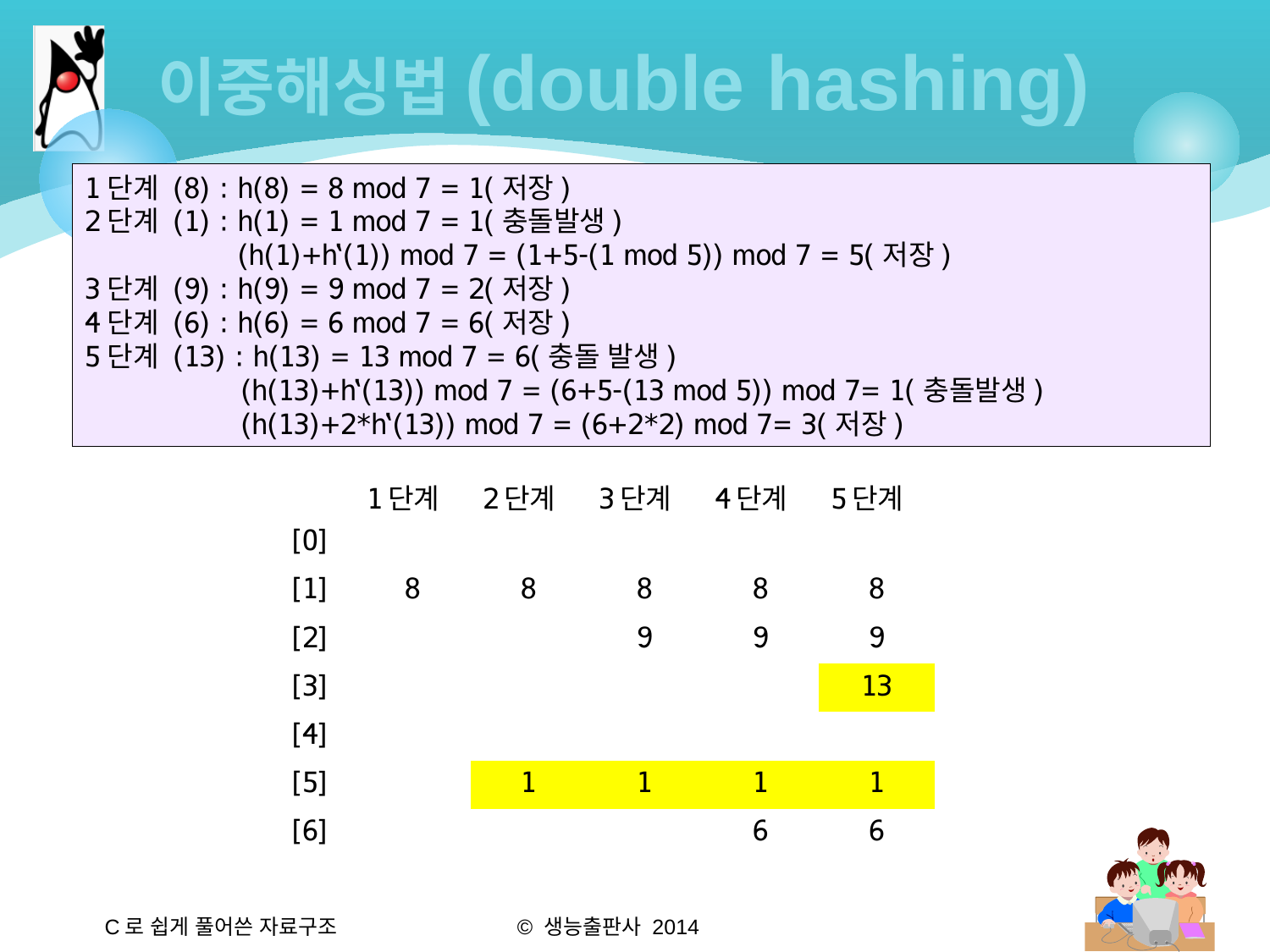

# 이중해싱법(double hashing)
1단계 (8) : h(8) = 8 mod 7 = 1(저장)
2단계 (1) : h(1) = 1 mod 7 = 1(충돌발생)
	   (h(1)+h‘(1)) mod 7 = (1+5-(1 mod 5)) mod 7 = 5(저장)
3단계 (9) : h(9) = 9 mod 7 = 2(저장)
4단계 (6) : h(6) = 6 mod 7 = 6(저장)
5단계 (13) : h(13) = 13 mod 7 = 6(충돌 발생)
                  (h(13)+h‘(13)) mod 7 = (6+5-(13 mod 5)) mod 7= 1(충돌발생)
                  (h(13)+2*h‘(13)) mod 7 = (6+2*2) mod 7= 3(저장)

|  | 1단계 | 2단계 | 3단계 | 4단계 | 5단계 |
| --- | --- | --- | --- | --- | --- |
| [0] |  |  |  |  |  |
| [1] | 8 | 8 | 8 | 8 | 8 |
| [2] |  |  | 9 | 9 | 9 |
| [3] |  |  |  |  | 13 |
| [4] |  |  |  |  |  |
| [5] |  | 1 | 1 | 1 | 1 |
| [6] |  |  |  | 6 | 6 |